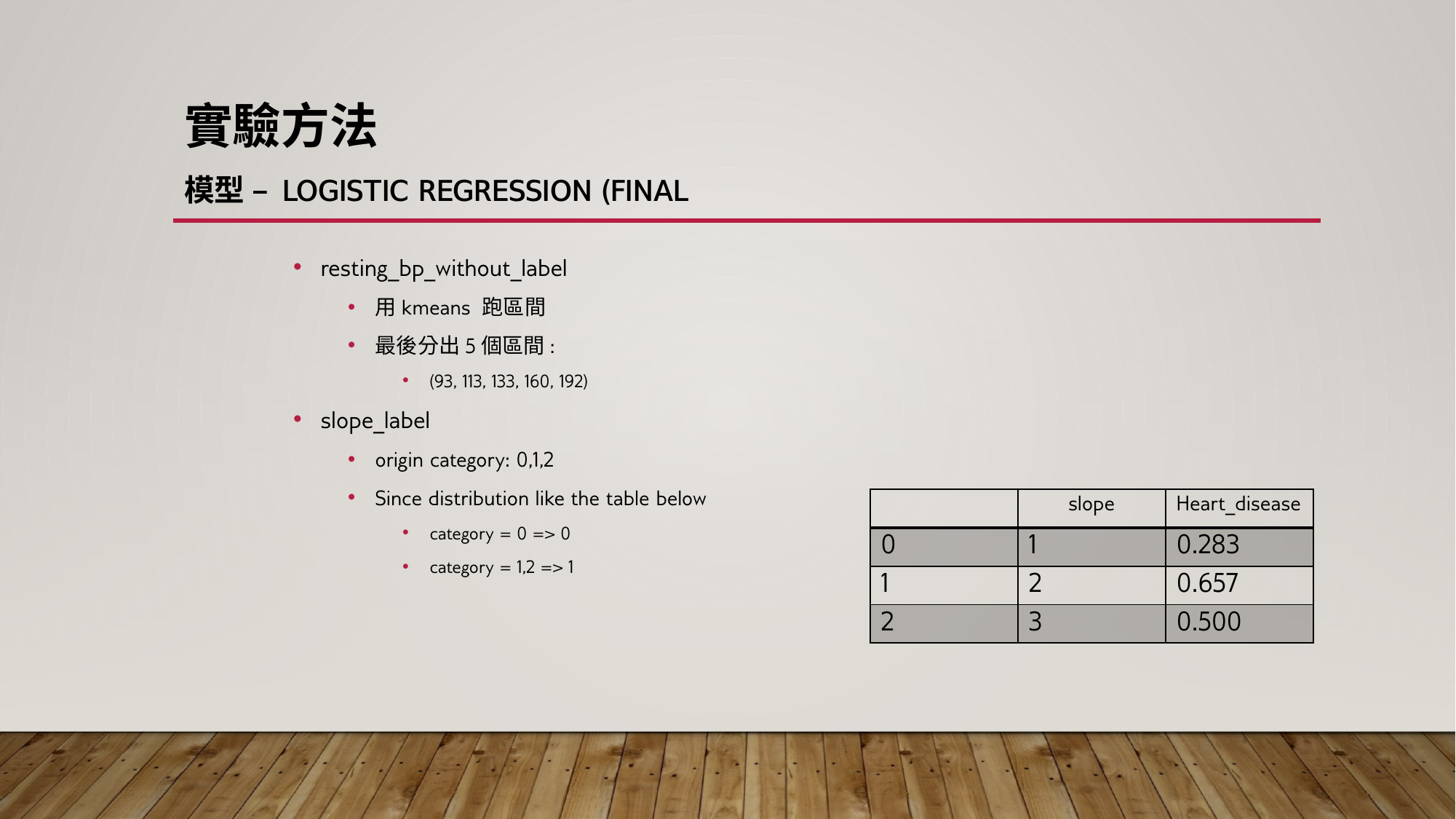

# 實驗方法 模型 – logistic regression (FINAL
resting_bp_without_label
用kmeans 跑區間
最後分出5個區間:
(93, 113, 133, 160, 192)
slope_label
origin category: 0,1,2
Since distribution like the table below
category = 0 => 0
category = 1,2 => 1

|  | slope | Heart\_disease |
| --- | --- | --- |
| 0 | 1 | 0.283 |
| 1 | 2 | 0.657 |
| 2 | 3 | 0.500 |